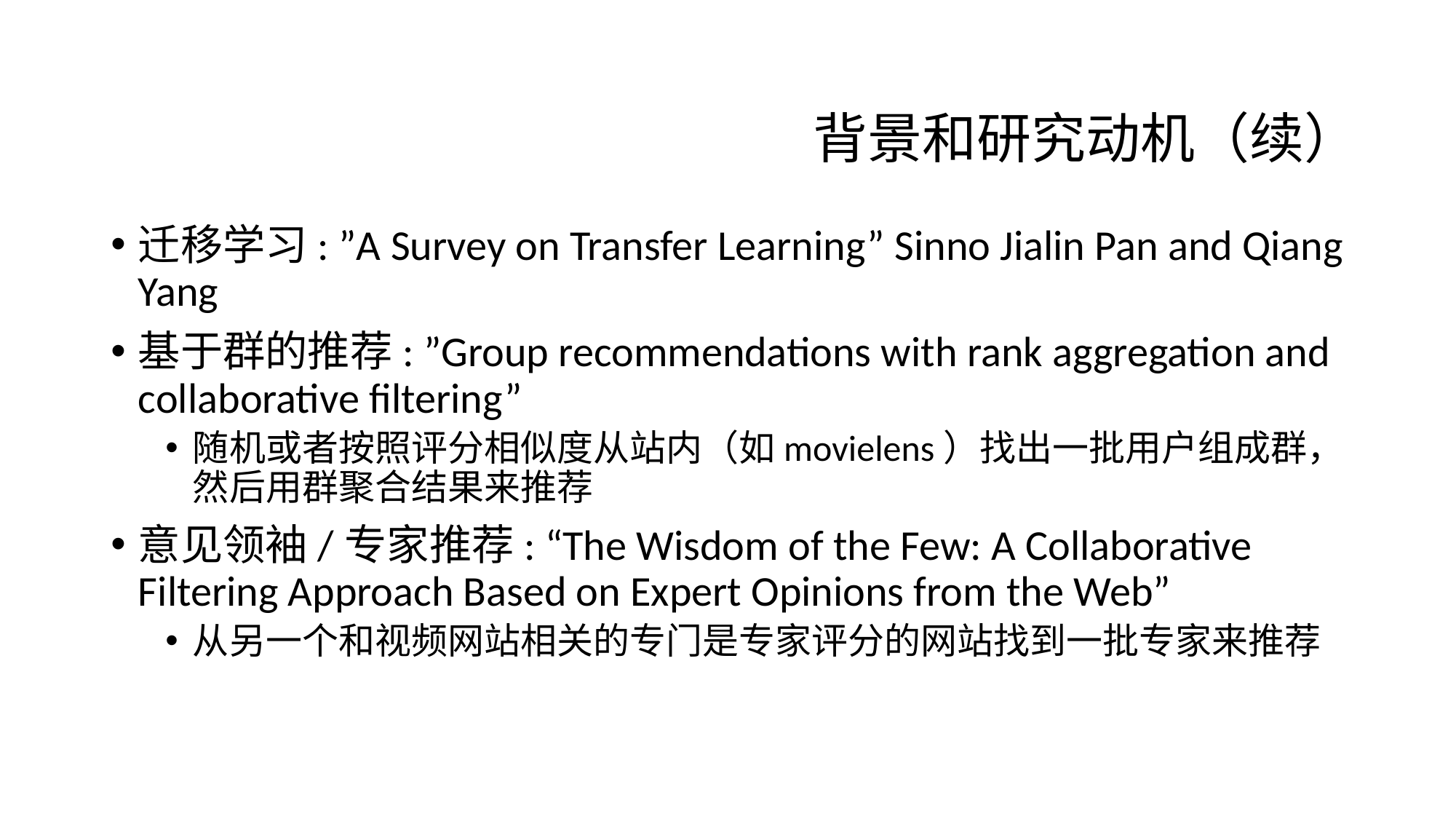

# 背景和研究动机（续）
迁移学习: ”A Survey on Transfer Learning” Sinno Jialin Pan and Qiang Yang
基于群的推荐: ”Group recommendations with rank aggregation and collaborative filtering”
随机或者按照评分相似度从站内（如movielens）找出一批用户组成群，然后用群聚合结果来推荐
意见领袖/专家推荐: “The Wisdom of the Few: A Collaborative Filtering Approach Based on Expert Opinions from the Web”
从另一个和视频网站相关的专门是专家评分的网站找到一批专家来推荐